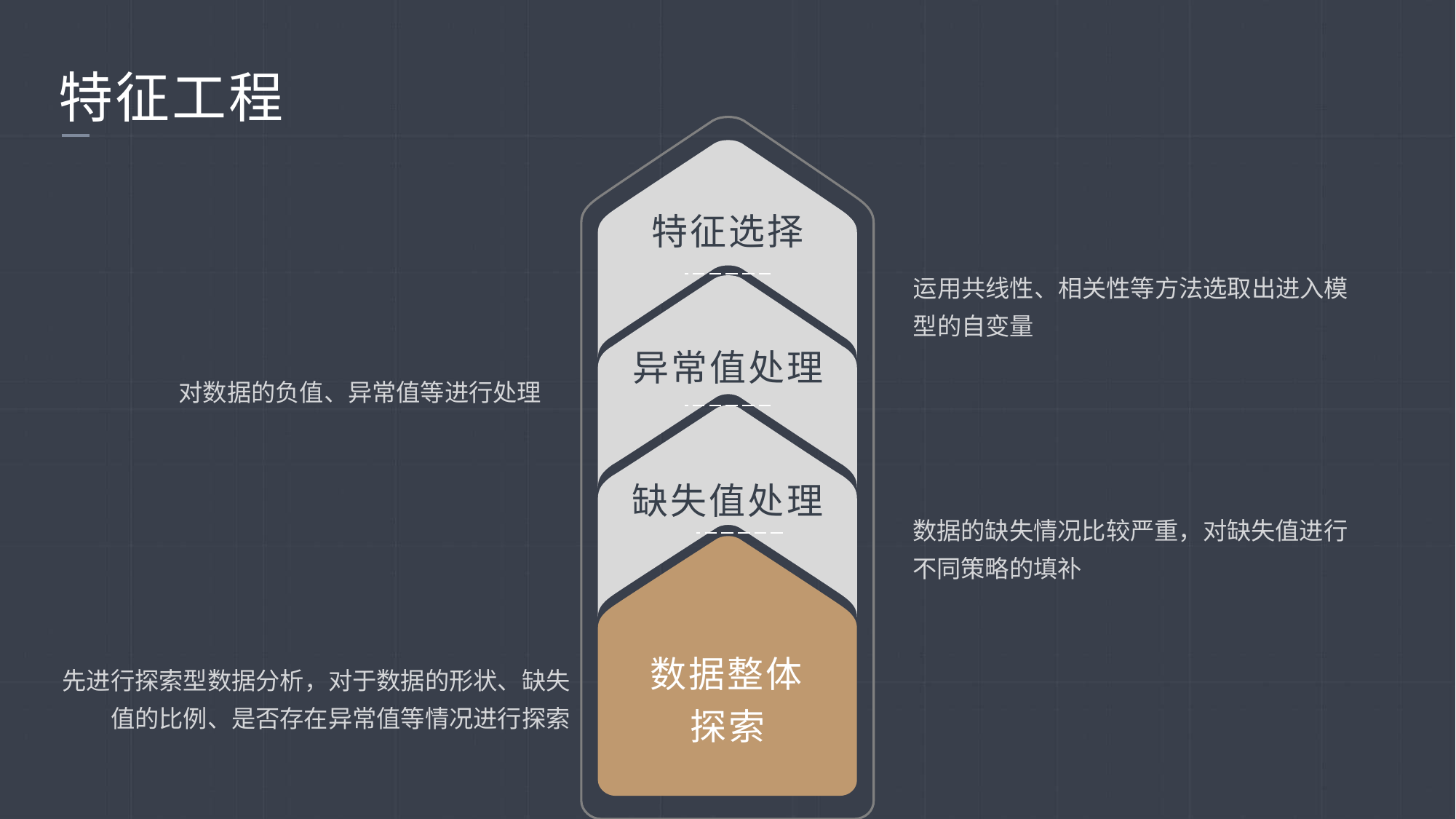

特征工程

特征选择
运用共线性、相关性等方法选取出进入模型的自变量
异常值处理
对数据的负值、异常值等进行处理
缺失值处理
数据的缺失情况比较严重，对缺失值进行不同策略的填补
数据整体探索
先进行探索型数据分析，对于数据的形状、缺失值的比例、是否存在异常值等情况进行探索